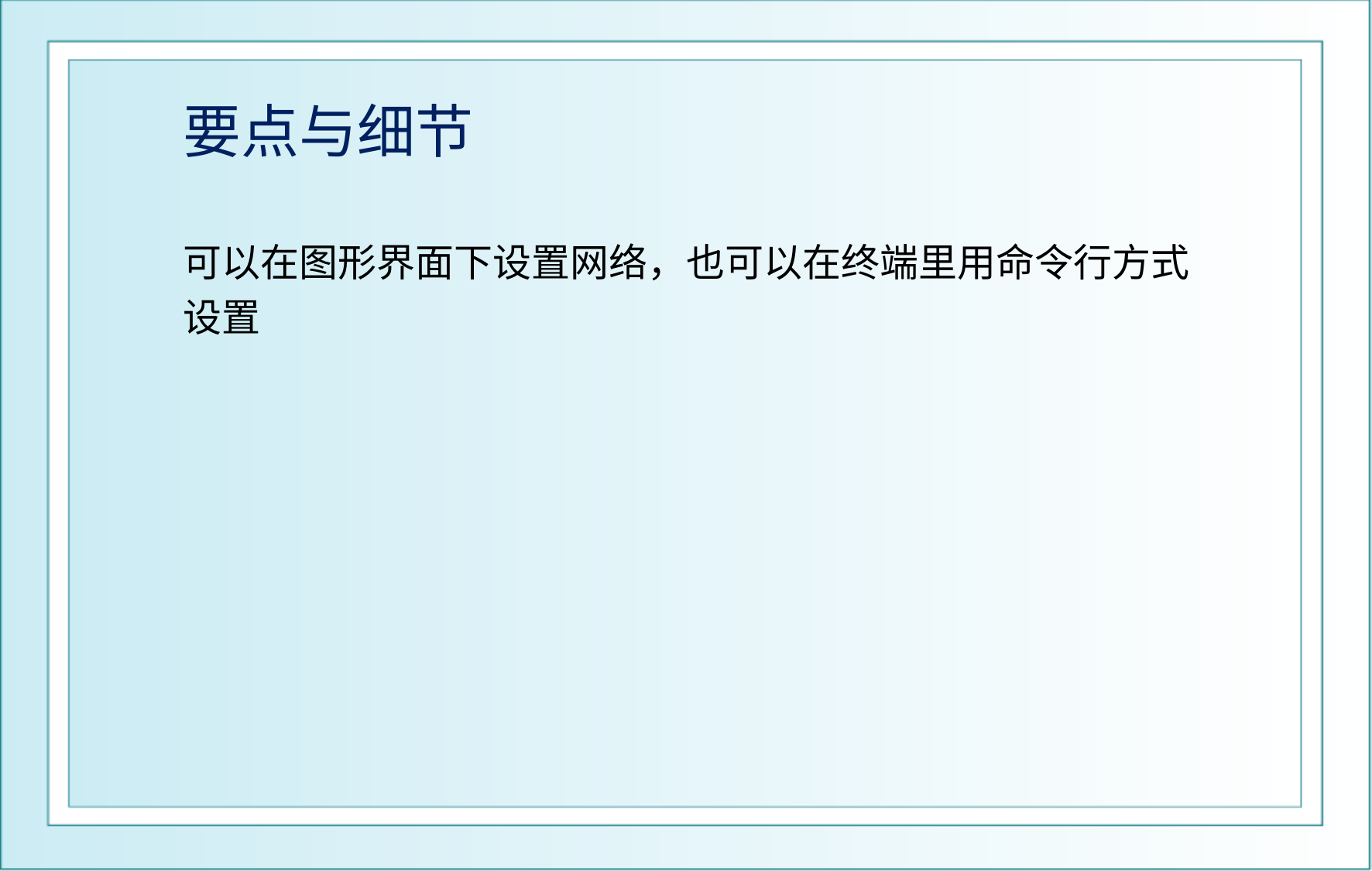

# 要点与细节
可以在图形界面下设置网络，也可以在终端里用命令行方式设置